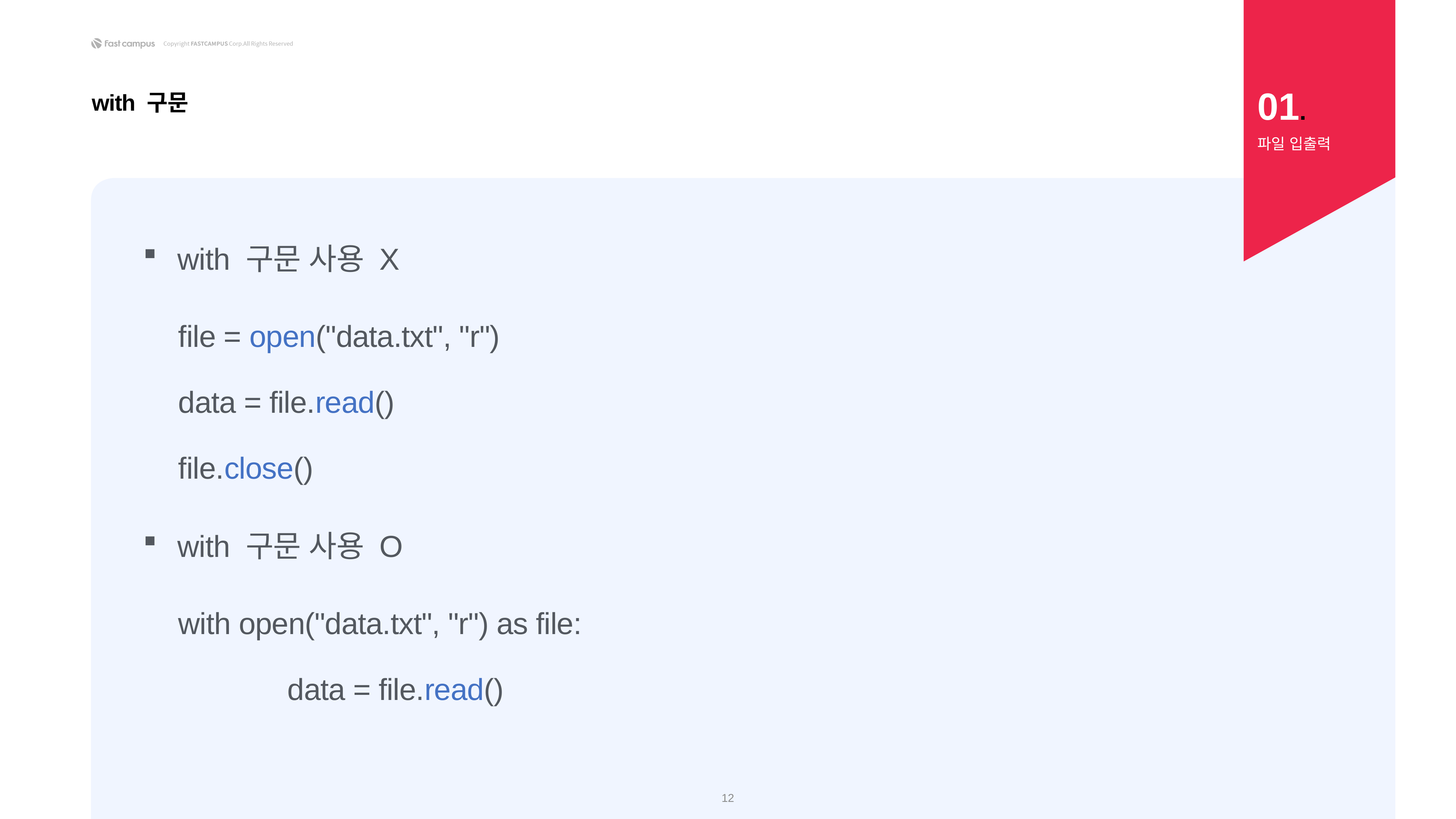

01.
with 구문
파일 입출력
with 구문 사용 X
file = open("data.txt", "r")
data = file.read()
file.close()
with 구문 사용 O
with open("data.txt", "r") as file:
		data = file.read()
12